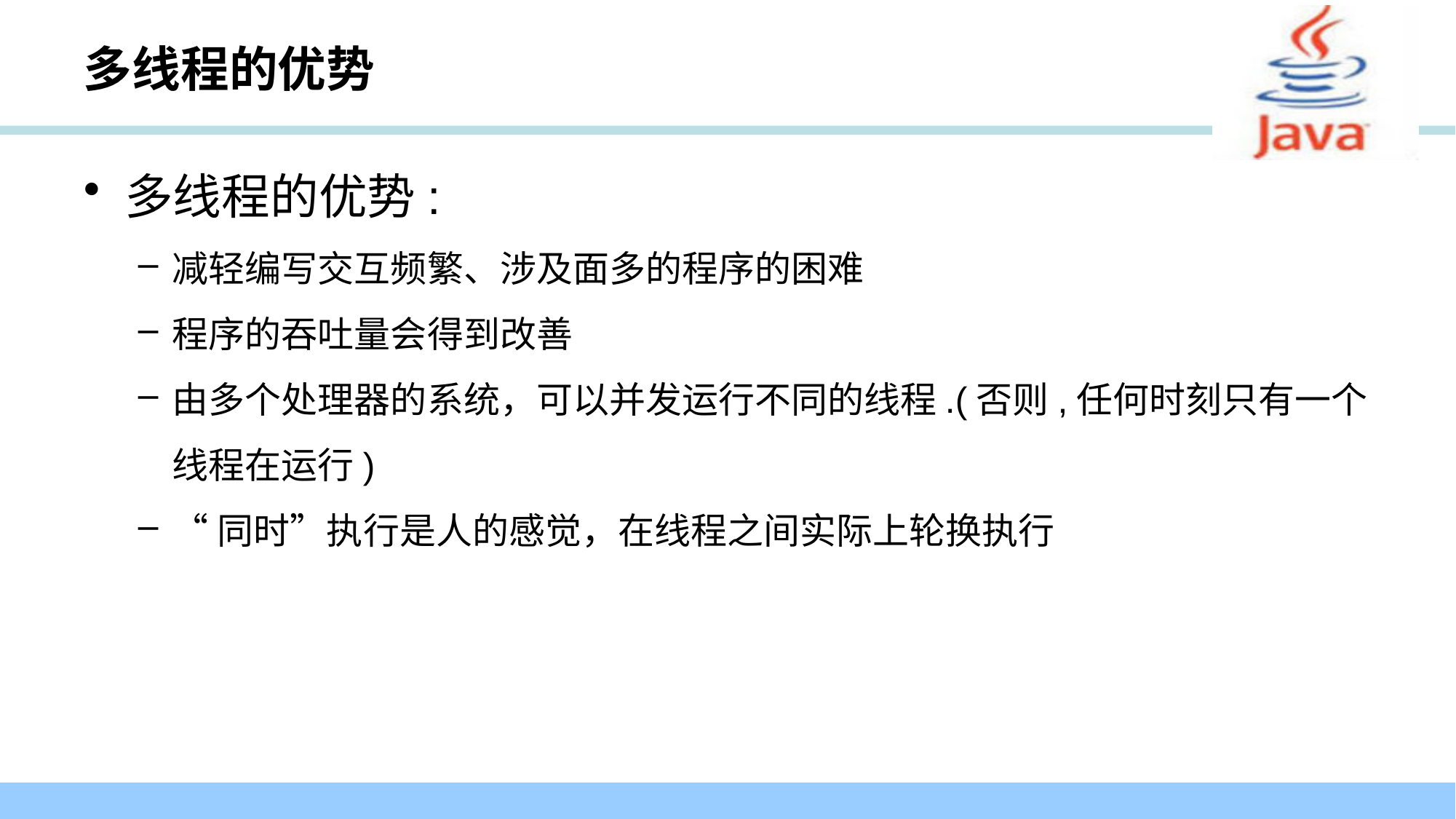

# 多线程的优势
多线程的优势:
减轻编写交互频繁、涉及面多的程序的困难
程序的吞吐量会得到改善
由多个处理器的系统，可以并发运行不同的线程.(否则,任何时刻只有一个线程在运行)
“同时”执行是人的感觉，在线程之间实际上轮换执行